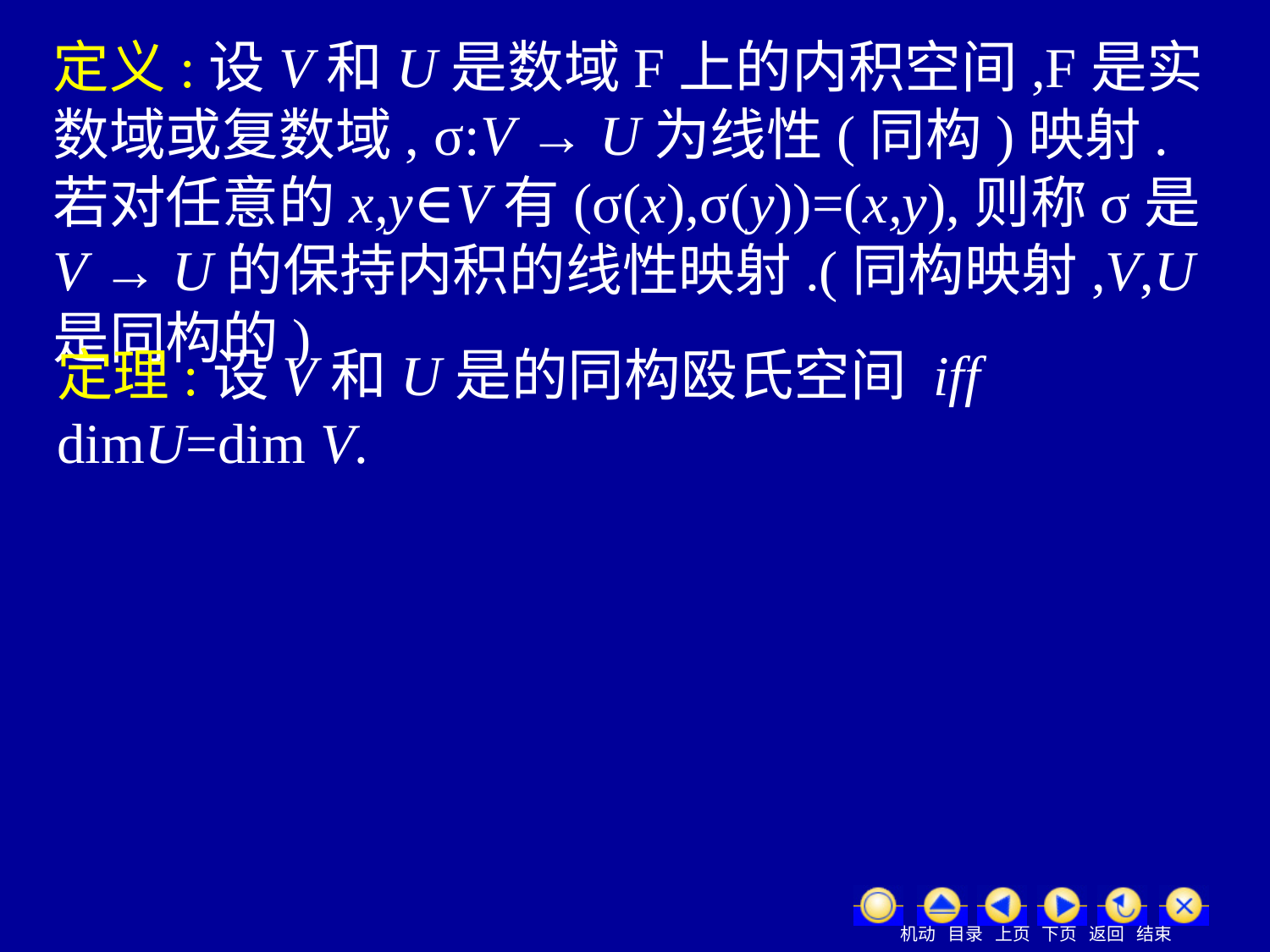

定义:设V和U是数域F上的内积空间,F是实数域或复数域, σ:V → U为线性(同构)映射. 若对任意的x,y∈V有(σ(x),σ(y))=(x,y),则称σ是V → U的保持内积的线性映射.(同构映射,V,U是同构的)
定理:设V和U是的同构殴氏空间 iff dimU=dim V.